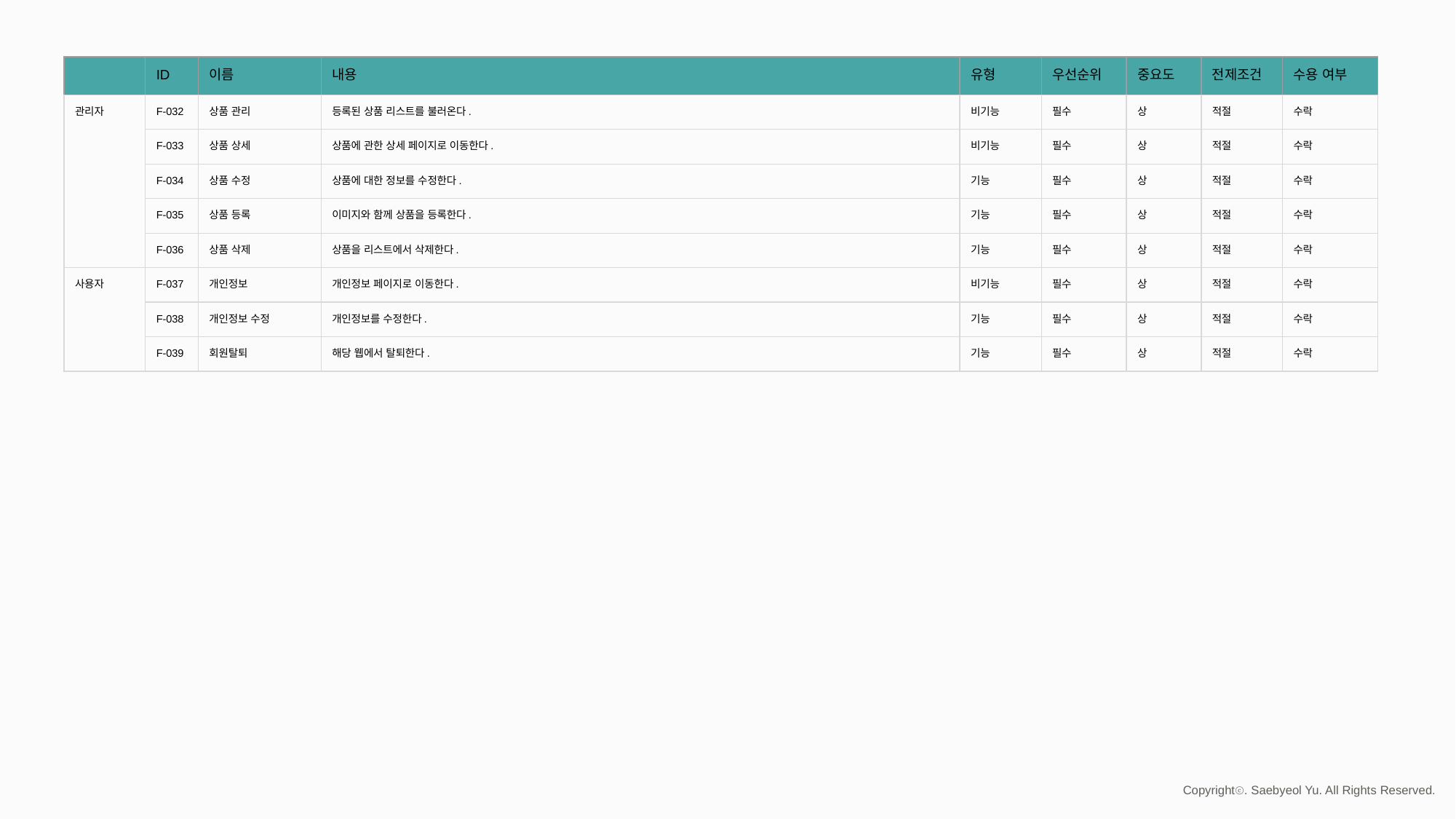

|  | ID | 이름 | 내용 | 유형 | 우선순위 | 중요도 | 전제조건 | 수용 여부 |
| --- | --- | --- | --- | --- | --- | --- | --- | --- |
| 관리자 | F-032 | 상품 관리 | 등록된 상품 리스트를 불러온다. | 비기능 | 필수 | 상 | 적절 | 수락 |
|  | F-033 | 상품 상세 | 상품에 관한 상세 페이지로 이동한다. | 비기능 | 필수 | 상 | 적절 | 수락 |
|  | F-034 | 상품 수정 | 상품에 대한 정보를 수정한다. | 기능 | 필수 | 상 | 적절 | 수락 |
|  | F-035 | 상품 등록 | 이미지와 함께 상품을 등록한다. | 기능 | 필수 | 상 | 적절 | 수락 |
|  | F-036 | 상품 삭제 | 상품을 리스트에서 삭제한다. | 기능 | 필수 | 상 | 적절 | 수락 |
| 사용자 | F-037 | 개인정보 | 개인정보 페이지로 이동한다. | 비기능 | 필수 | 상 | 적절 | 수락 |
|  | F-038 | 개인정보 수정 | 개인정보를 수정한다. | 기능 | 필수 | 상 | 적절 | 수락 |
|  | F-039 | 회원탈퇴 | 해당 웹에서 탈퇴한다. | 기능 | 필수 | 상 | 적절 | 수락 |